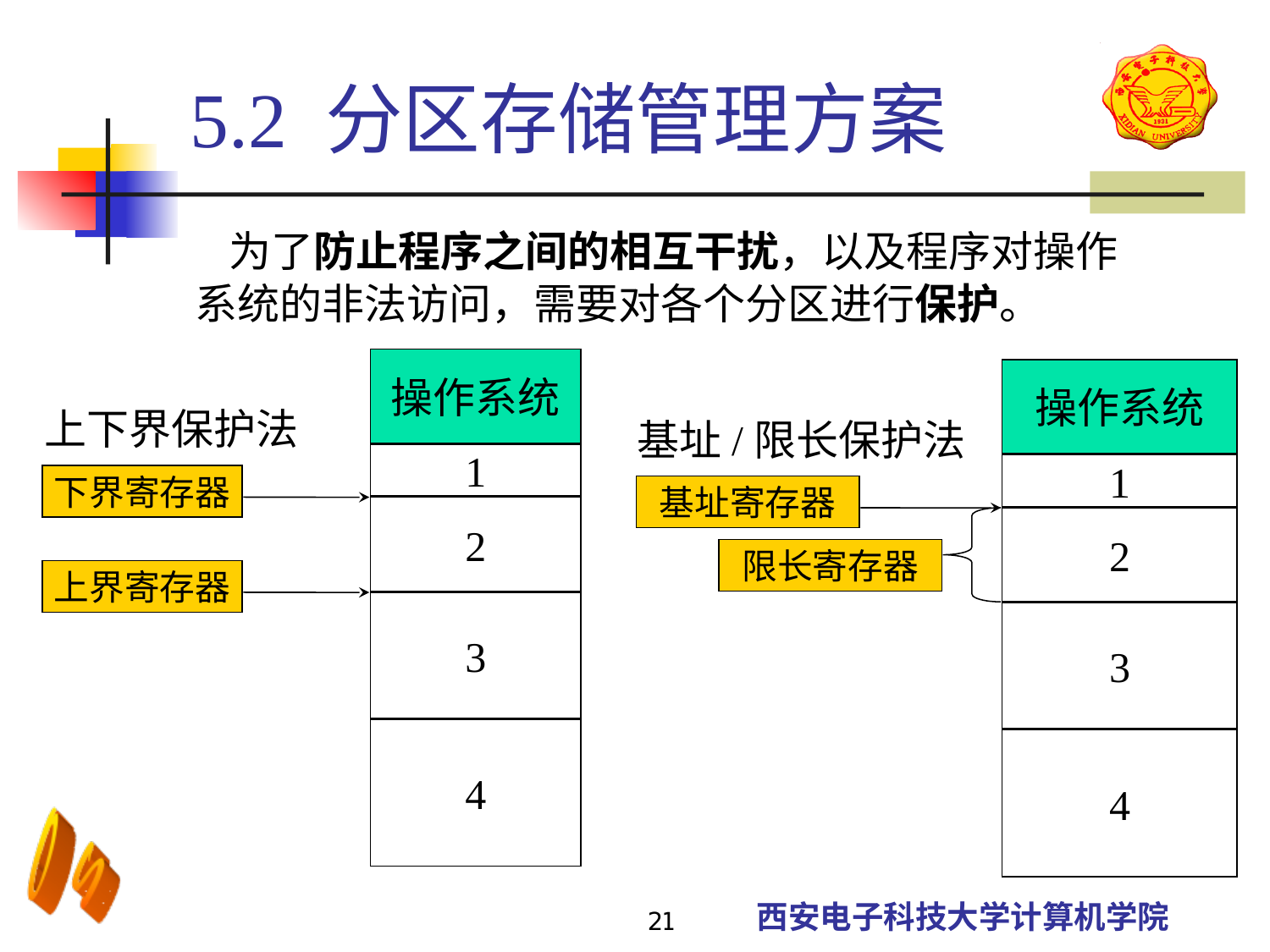

5.2 分区存储管理方案
	  为了防止程序之间的相互干扰，以及程序对操作系统的非法访问，需要对各个分区进行保护。
操作系统
上下界保护法
1
下界寄存器

2
上界寄存器

3
4
操作系统
基址/限长保护法
1
基址寄存器

2
限长寄存器
3
4
21